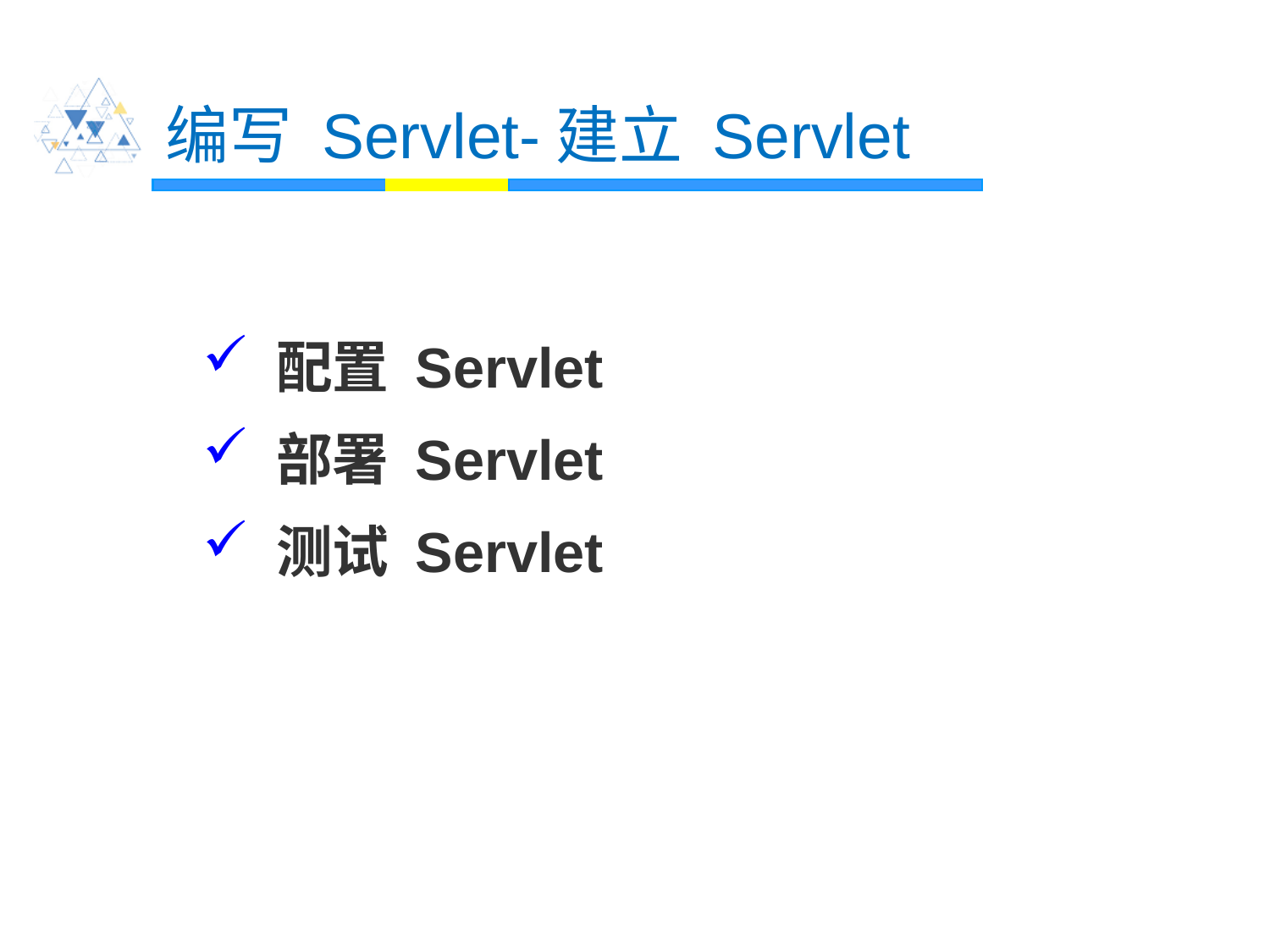

# 编写 Servlet-建立 Servlet

 配置 Servlet
 部署 Servlet
 测试 Servlet